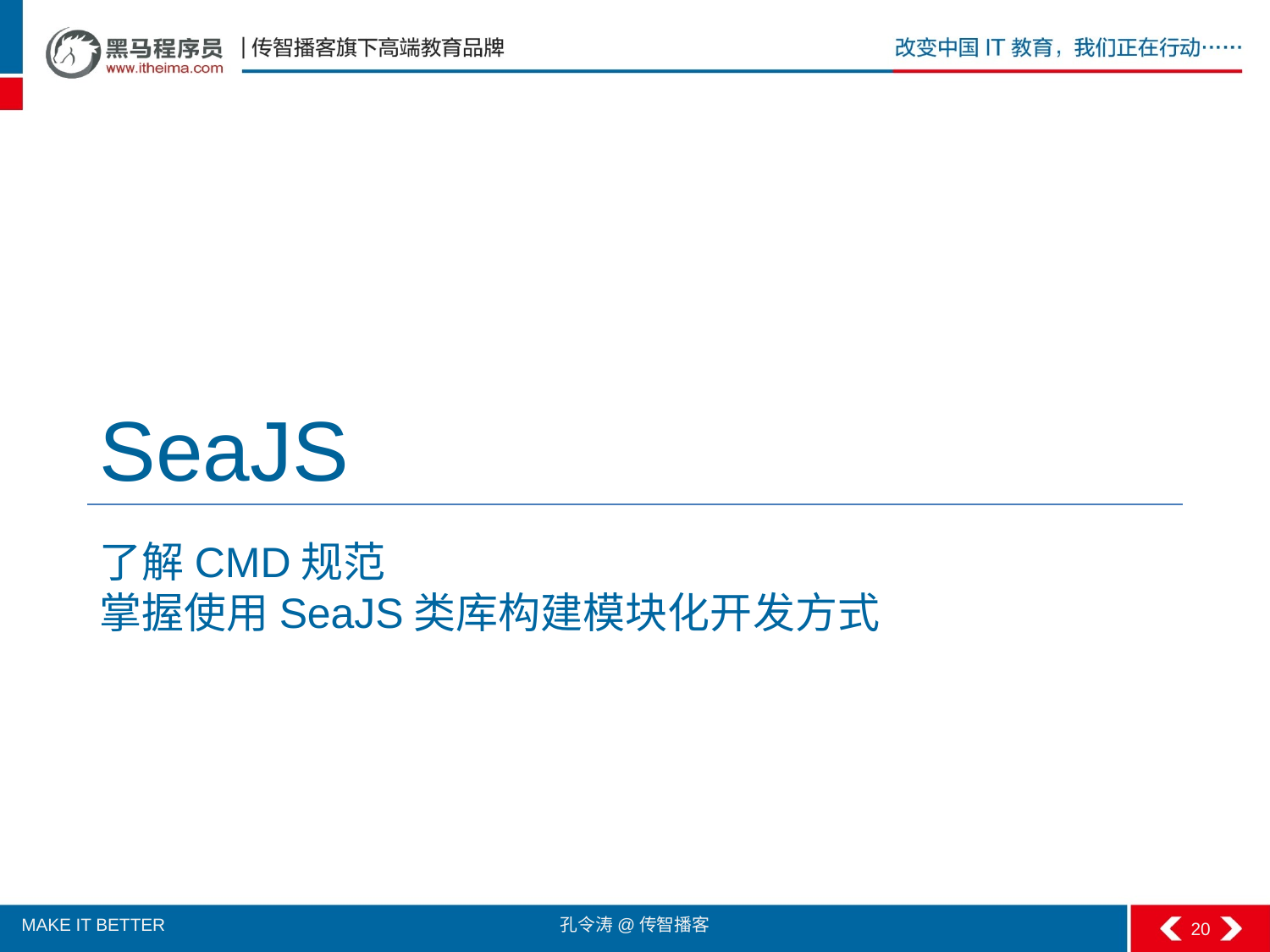

# SeaJS
了解CMD规范
掌握使用SeaJS类库构建模块化开发方式
20
孔令涛@传智播客
MAKE IT BETTER